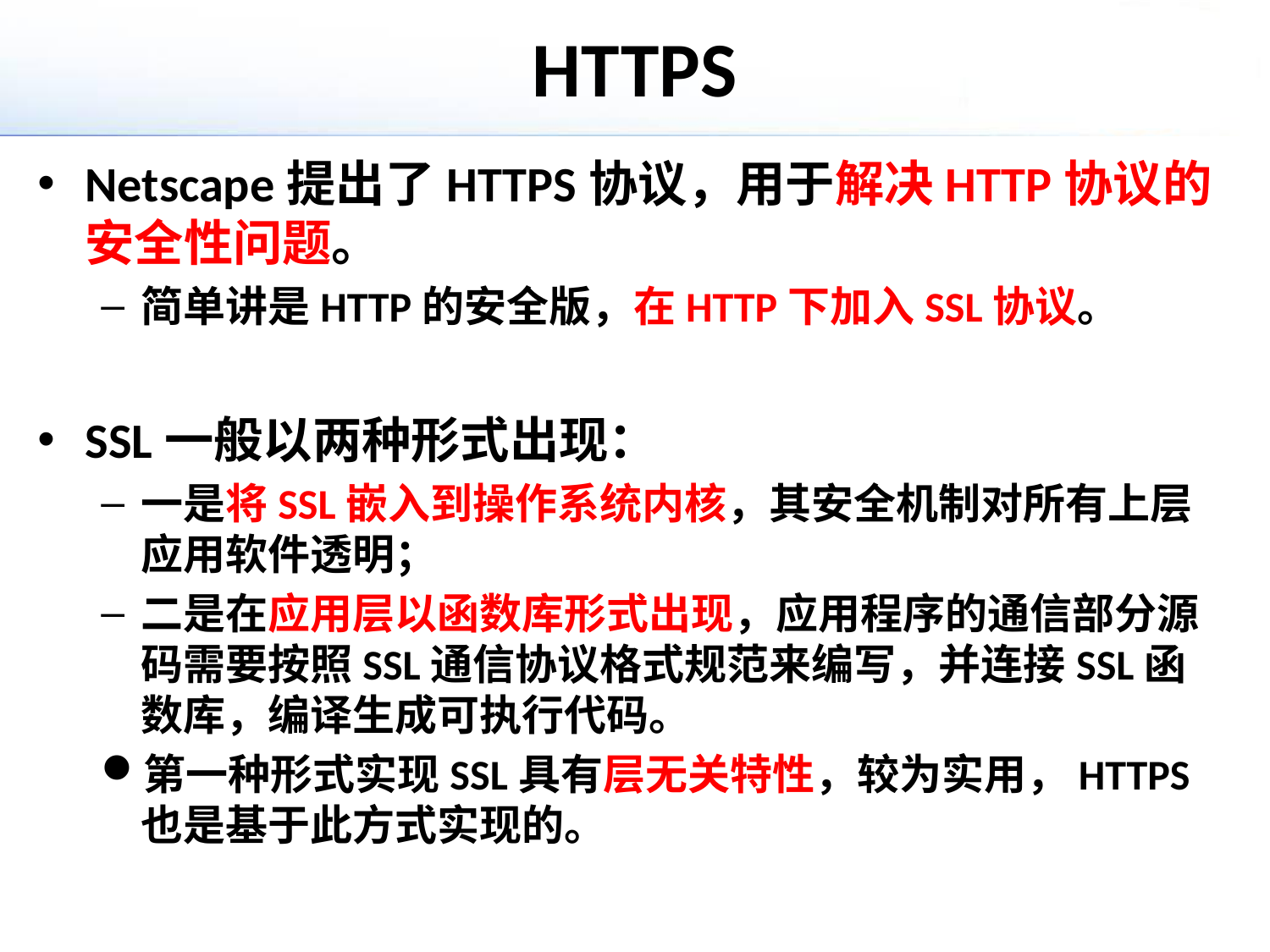

# HTTPS
Netscape提出了HTTPS协议，用于解决HTTP协议的安全性问题。
简单讲是HTTP的安全版，在HTTP下加入SSL协议。

SSL一般以两种形式出现：
一是将SSL嵌入到操作系统内核，其安全机制对所有上层应用软件透明；
二是在应用层以函数库形式出现，应用程序的通信部分源码需要按照SSL通信协议格式规范来编写，并连接SSL函数库，编译生成可执行代码。
第一种形式实现SSL具有层无关特性，较为实用，HTTPS也是基于此方式实现的。